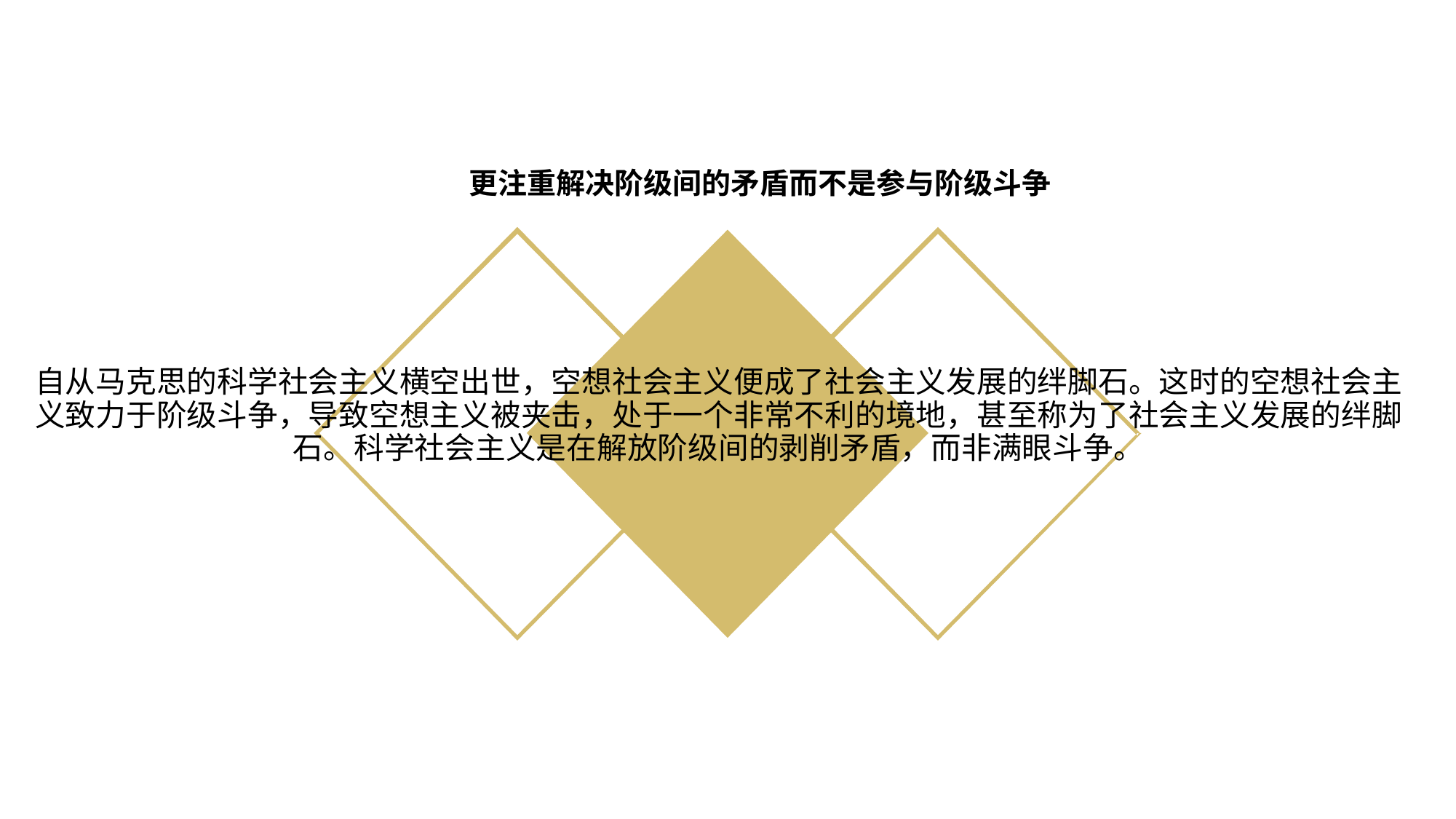

# 更注重解决阶级间的矛盾而不是参与阶级斗争
自从马克思的科学社会主义横空出世，空想社会主义便成了社会主义发展的绊脚石。这时的空想社会主义致力于阶级斗争，导致空想主义被夹击，处于一个非常不利的境地，甚至称为了社会主义发展的绊脚石。科学社会主义是在解放阶级间的剥削矛盾，而非满眼斗争。